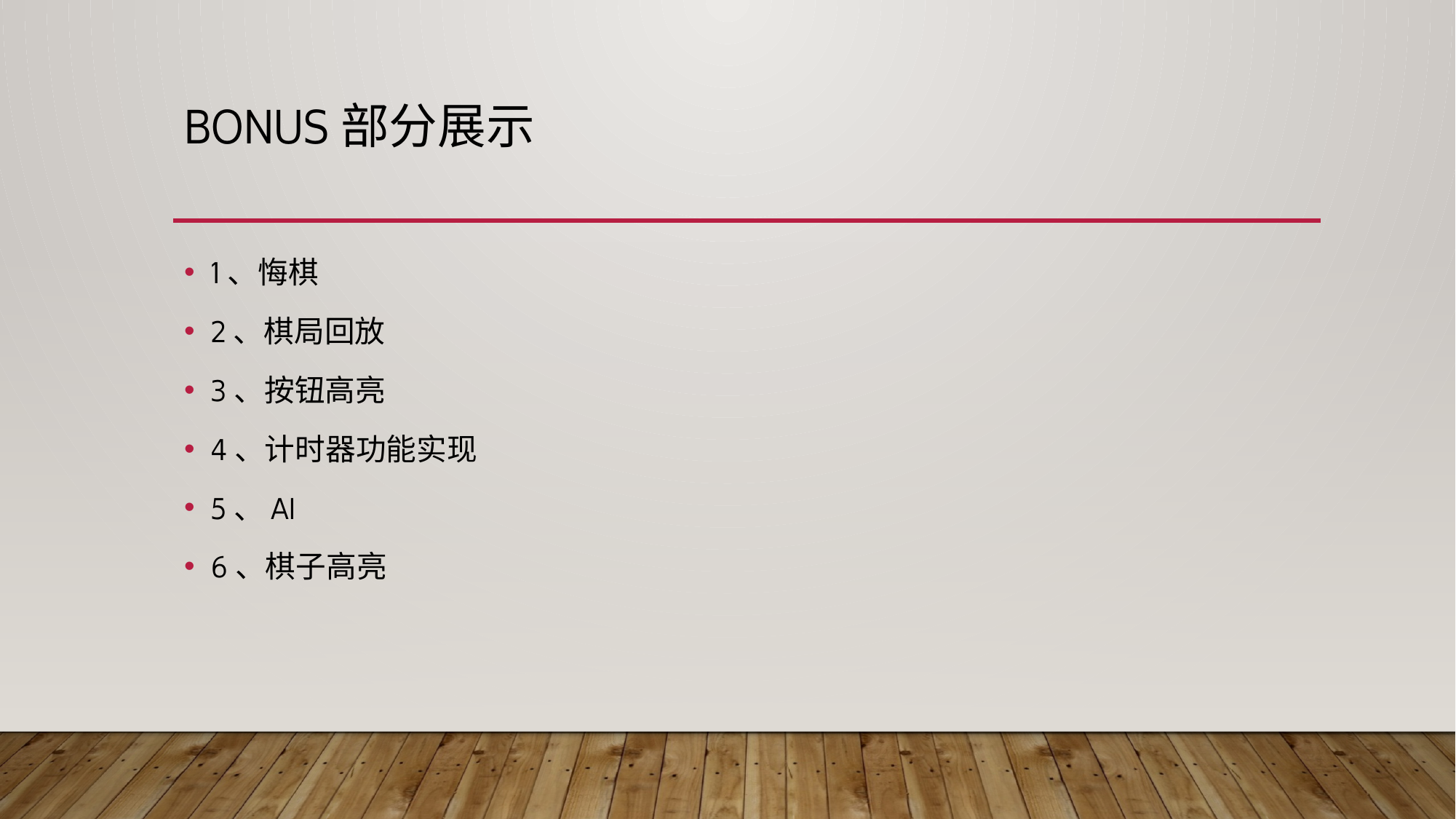

# Bonus部分展示
1、悔棋
2、棋局回放
3、按钮高亮
4、计时器功能实现
5、AI
6、棋子高亮